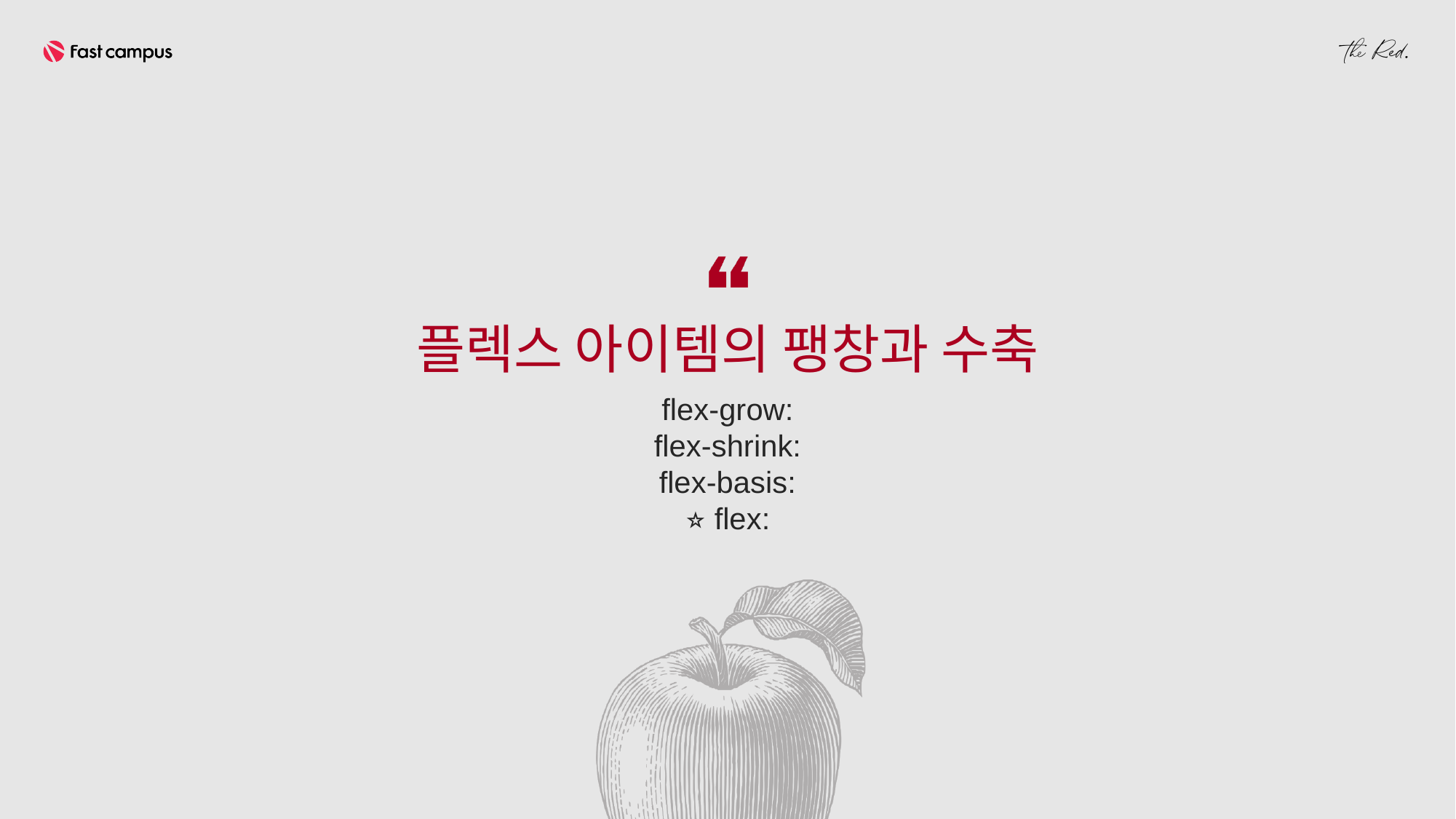

플렉스 아이템의 팽창과 수축
flex-grow:
flex-shrink:
flex-basis:
⭐ flex: